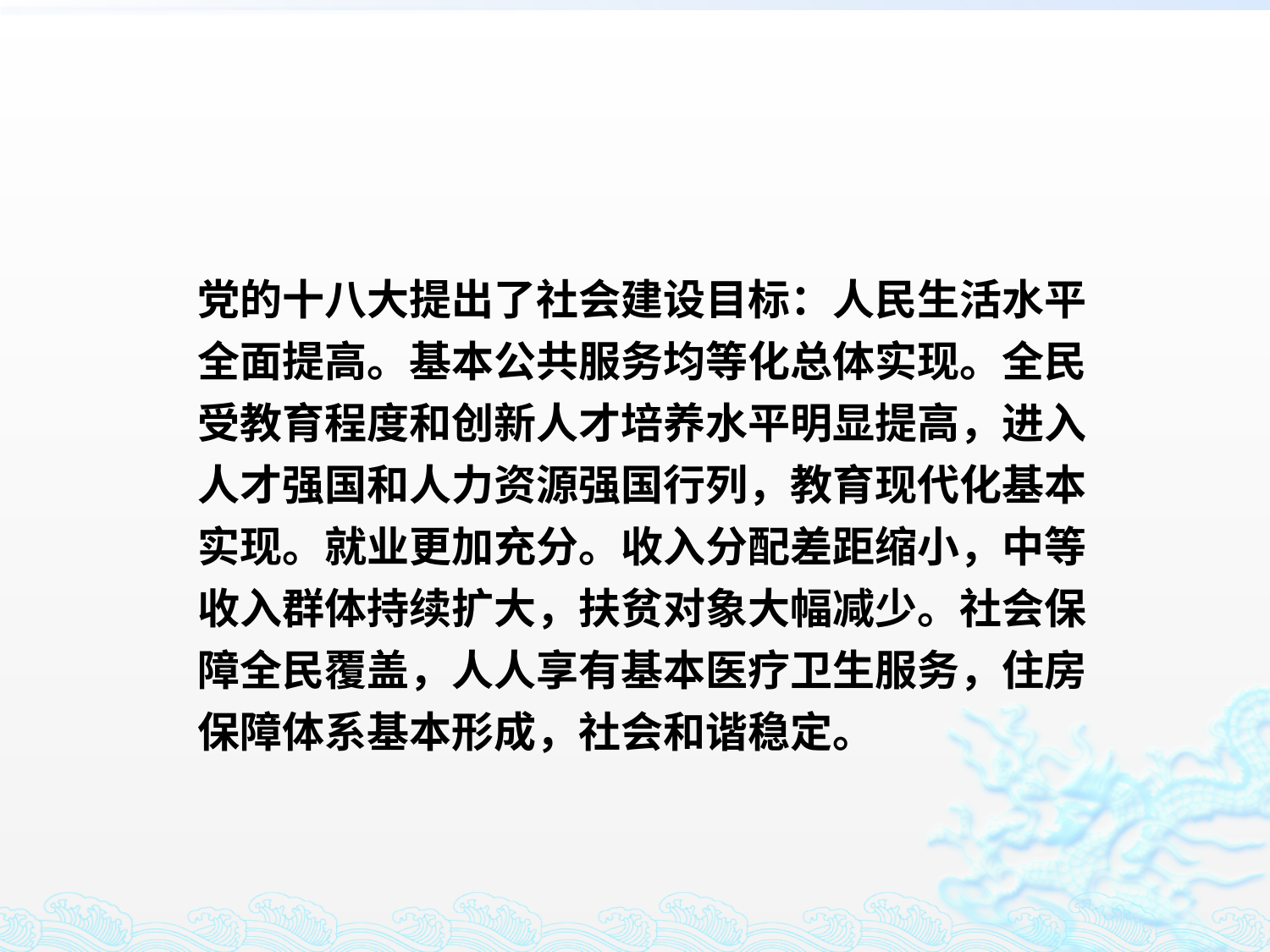

党的十八大提出了社会建设目标：人民生活水平全面提高。基本公共服务均等化总体实现。全民受教育程度和创新人才培养水平明显提高，进入人才强国和人力资源强国行列，教育现代化基本实现。就业更加充分。收入分配差距缩小，中等收入群体持续扩大，扶贫对象大幅减少。社会保障全民覆盖，人人享有基本医疗卫生服务，住房保障体系基本形成，社会和谐稳定。